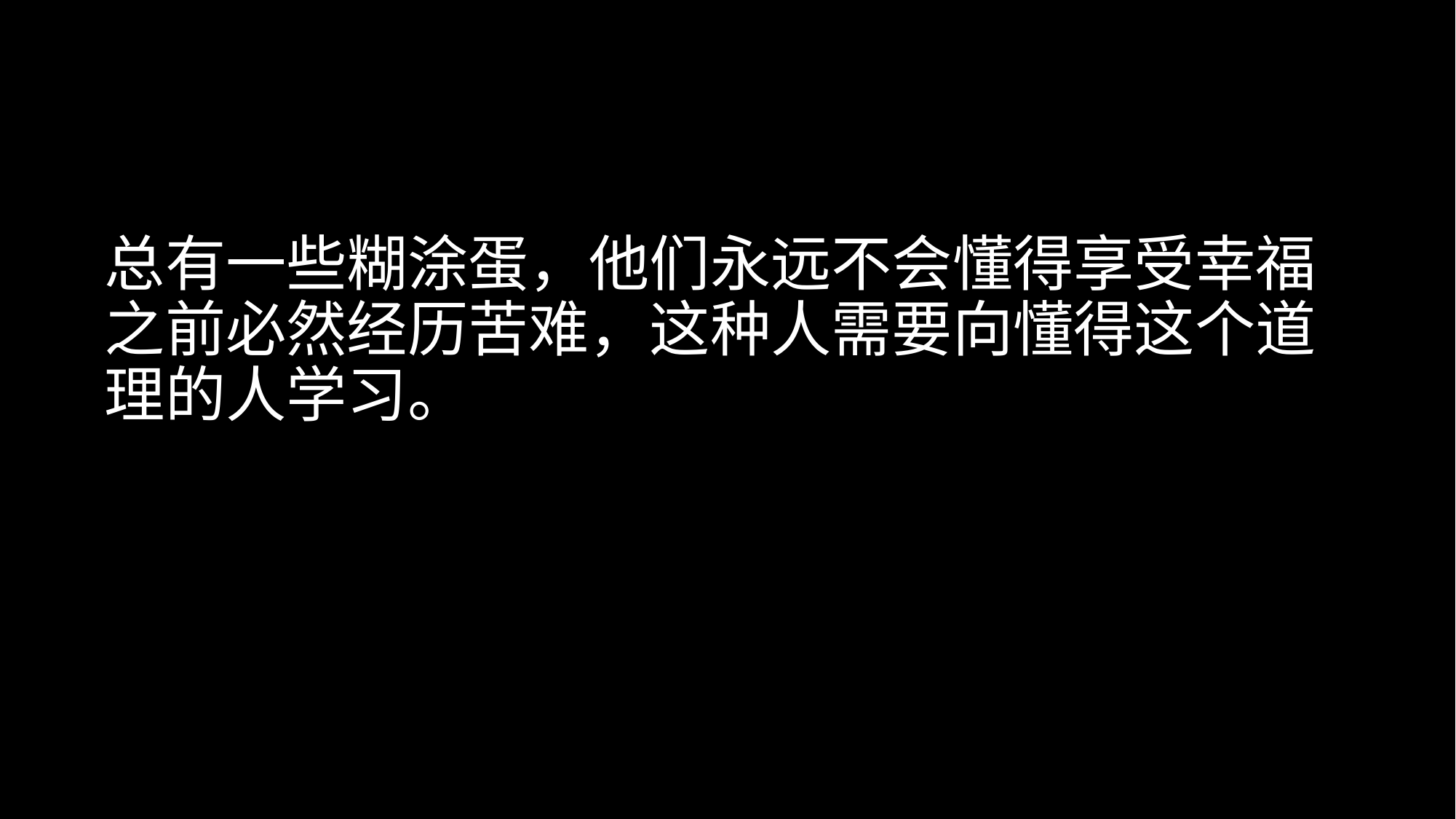

总有一些糊涂蛋，他们永远不会懂得享受幸福之前必然经历苦难，这种人需要向懂得这个道理的人学习。